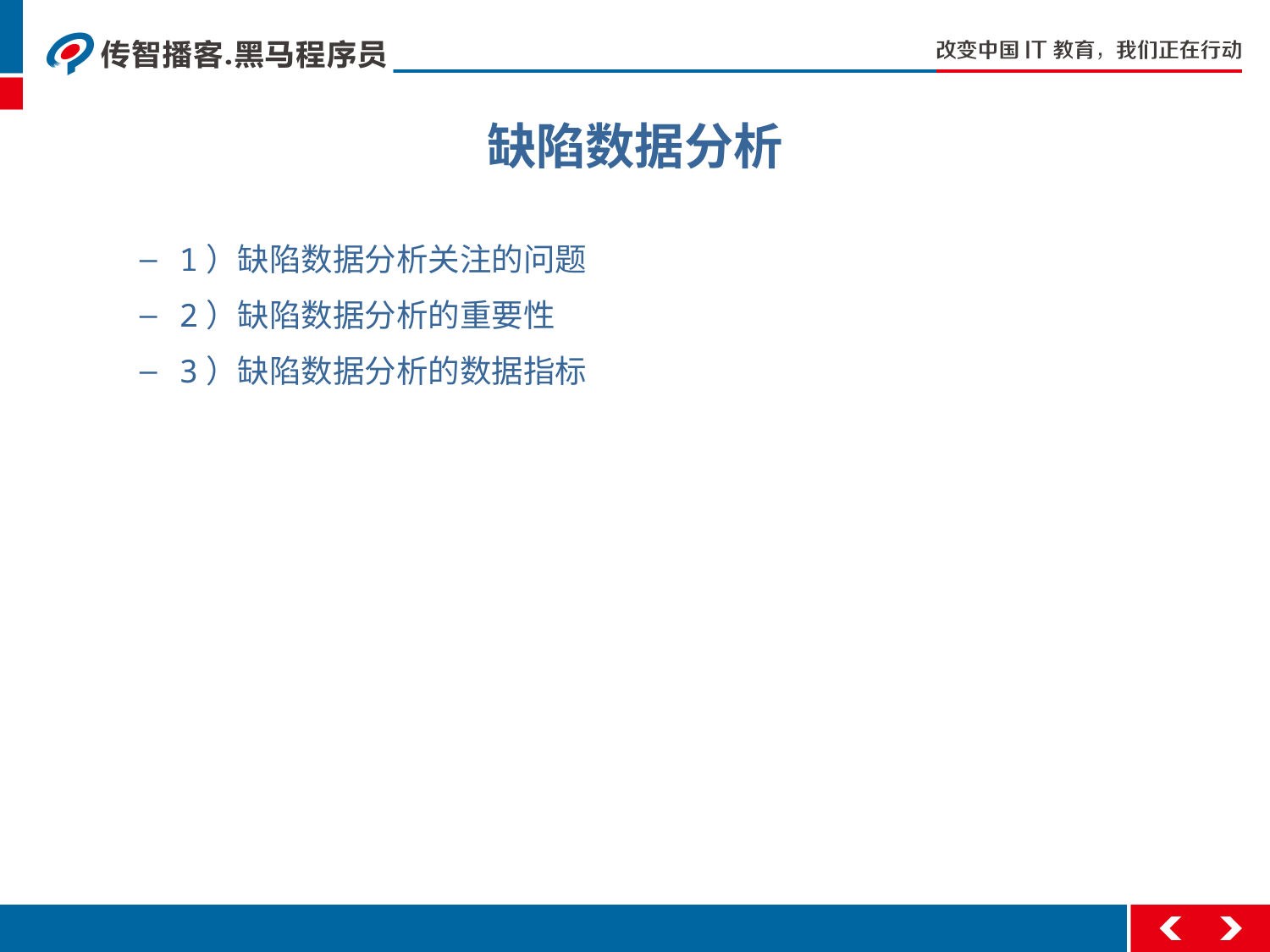

# 缺陷数据分析
1）缺陷数据分析关注的问题
2）缺陷数据分析的重要性
3）缺陷数据分析的数据指标